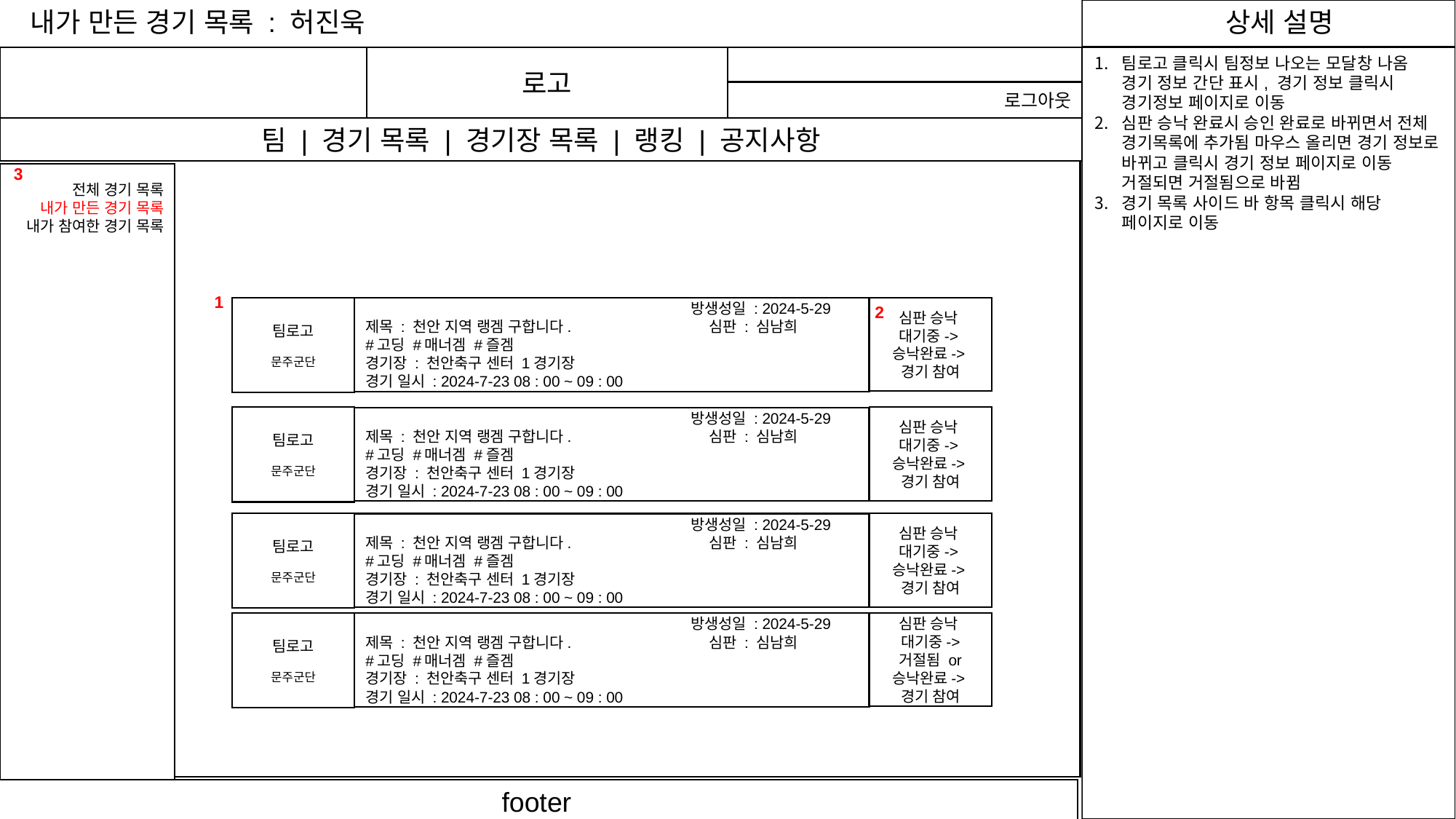

내가 만든 경기 목록 : 허진욱
허진우
로고
팀로고 클릭시 팀정보 나오는 모달창 나옴 경기 정보 간단 표시, 경기 정보 클릭시 경기정보 페이지로 이동
심판 승낙 완료시 승인 완료로 바뀌면서 전체 경기목록에 추가됨 마우스 올리면 경기 정보로 바뀌고 클릭시 경기 정보 페이지로 이동 거절되면 거절됨으로 바뀜
경기 목록 사이드 바 항목 클릭시 해당 페이지로 이동

로그아웃
팀 | 경기 목록 | 경기장 목록 | 랭킹 | 공지사항
3

전체 경기 목록
내가 만든 경기 목록
내가 참여한 경기 목록

1
1
2
팀로고

문주군단
심판 승낙
대기중->승낙완료->경기 참여
		                      방생성일 : 2024-5-29
제목 : 천안 지역 랭겜 구합니다.    	   심판 : 심남희
#고딩 #매너겜 #즐겜
경기장 : 천안축구 센터 1경기장
경기 일시 : 2024-7-23 08 : 00 ~ 09 : 00
팀로고

문주군단
심판 승낙
대기중->승낙완료->경기 참여
		                      방생성일 : 2024-5-29
제목 : 천안 지역 랭겜 구합니다.    	   심판 : 심남희
#고딩 #매너겜 #즐겜
경기장 : 천안축구 센터 1경기장
경기 일시 : 2024-7-23 08 : 00 ~ 09 : 00
팀로고

문주군단
심판 승낙
대기중->승낙완료->경기 참여
		                      방생성일 : 2024-5-29
제목 : 천안 지역 랭겜 구합니다.    	   심판 : 심남희
#고딩 #매너겜 #즐겜
경기장 : 천안축구 센터 1경기장
경기 일시 : 2024-7-23 08 : 00 ~ 09 : 00
팀로고

문주군단
심판 승낙
대기중-> 거절됨 or 승낙완료->경기 참여
		                      방생성일 : 2024-5-29
제목 : 천안 지역 랭겜 구합니다.    	   심판 : 심남희
#고딩 #매너겜 #즐겜
경기장 : 천안축구 센터 1경기장
경기 일시 : 2024-7-23 08 : 00 ~ 09 : 00
footer